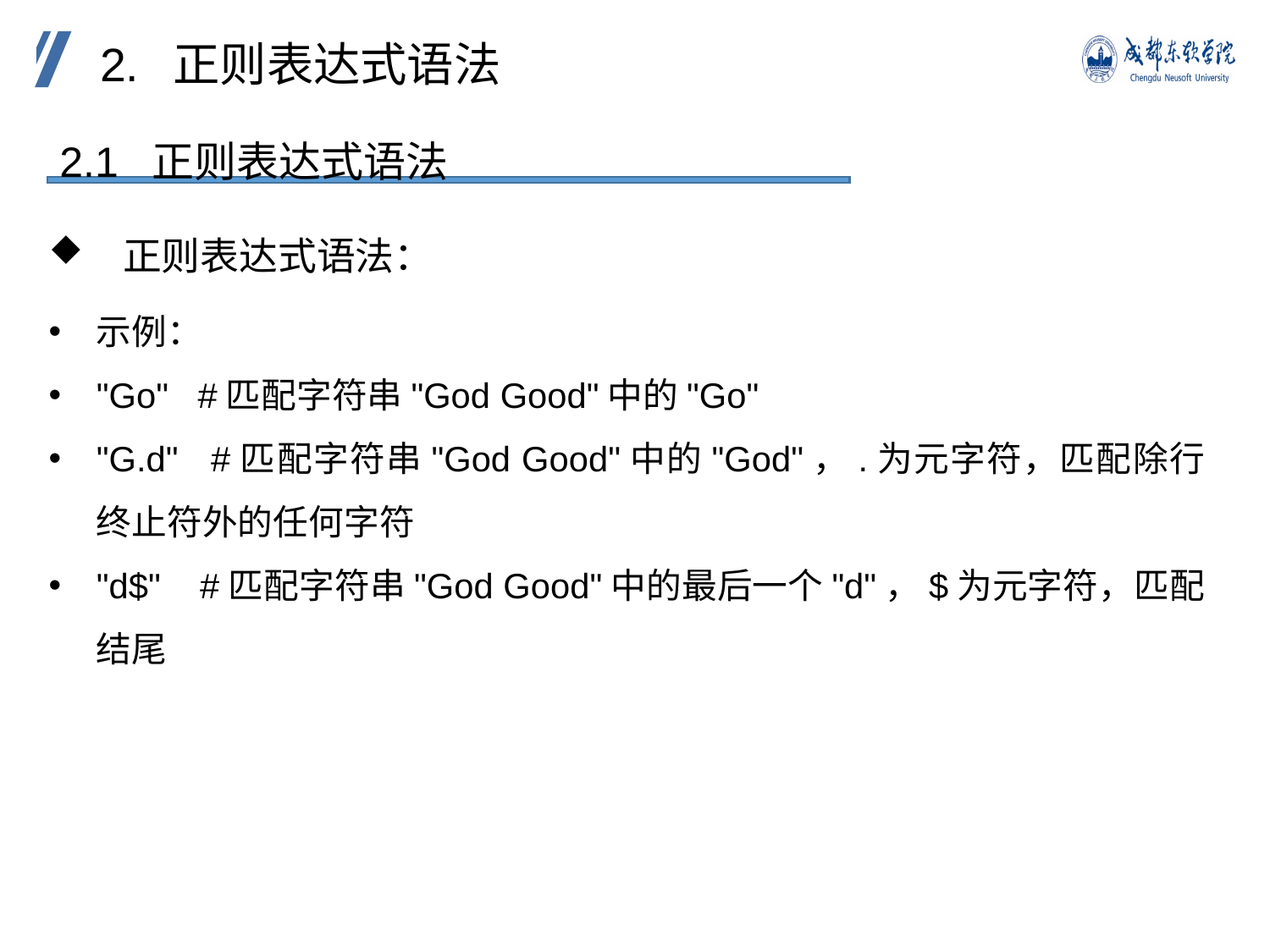

2.  正则表达式语法
2.1  正则表达式语法

  正则表达式语法：
示例：
"Go"   #匹配字符串"God Good"中的"Go"
"G.d"   #匹配字符串"God Good"中的"God"，.为元字符，匹配除行终止符外的任何字符
"d$"    #匹配字符串"God Good"中的最后一个"d"，$为元字符，匹配结尾